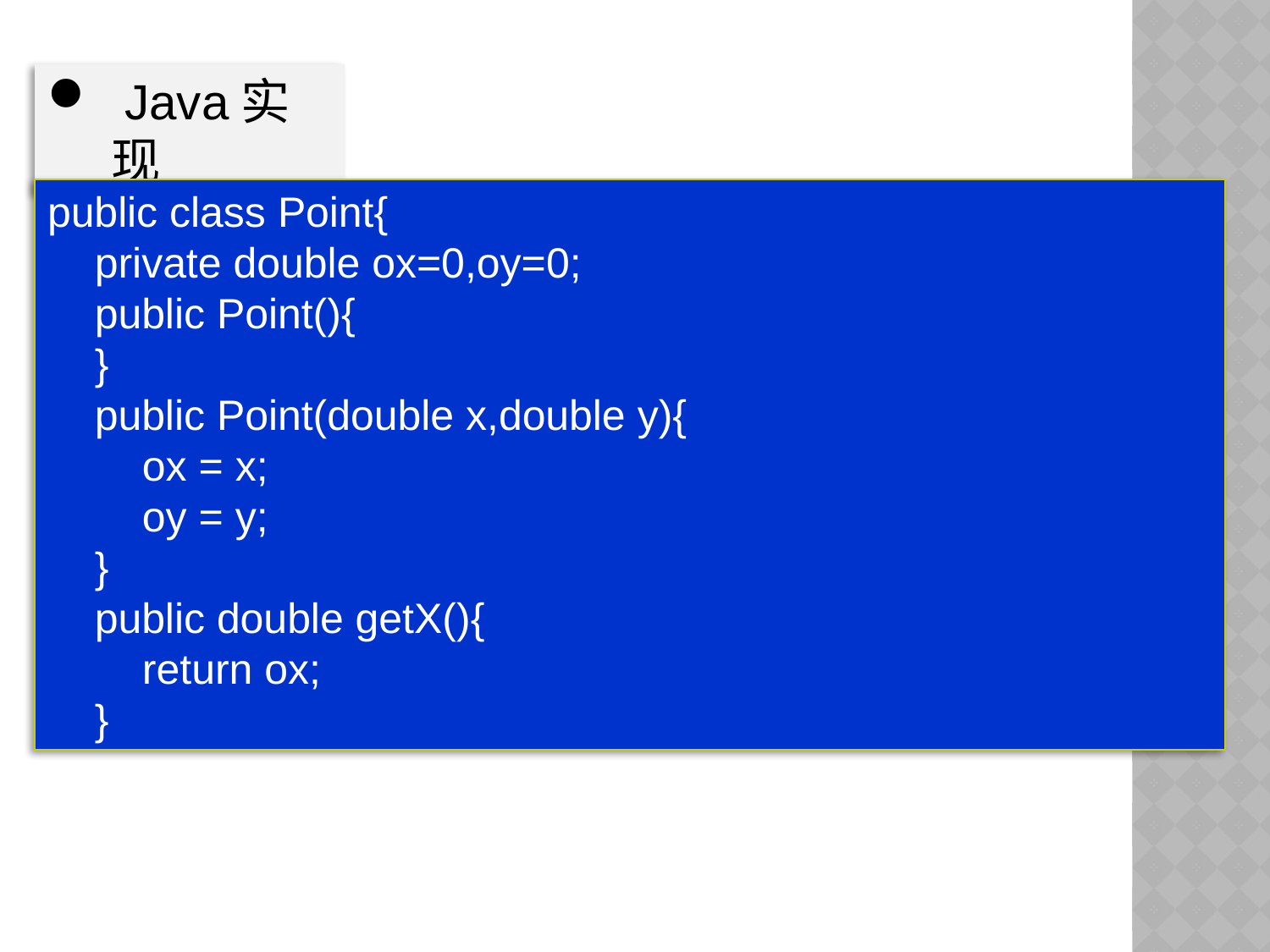

Java实现
public class Point{
    private double ox=0,oy=0;
    public Point(){
    }
    public Point(double x,double y){
        ox = x;
        oy = y;
    }
    public double getX(){
        return ox;
    }